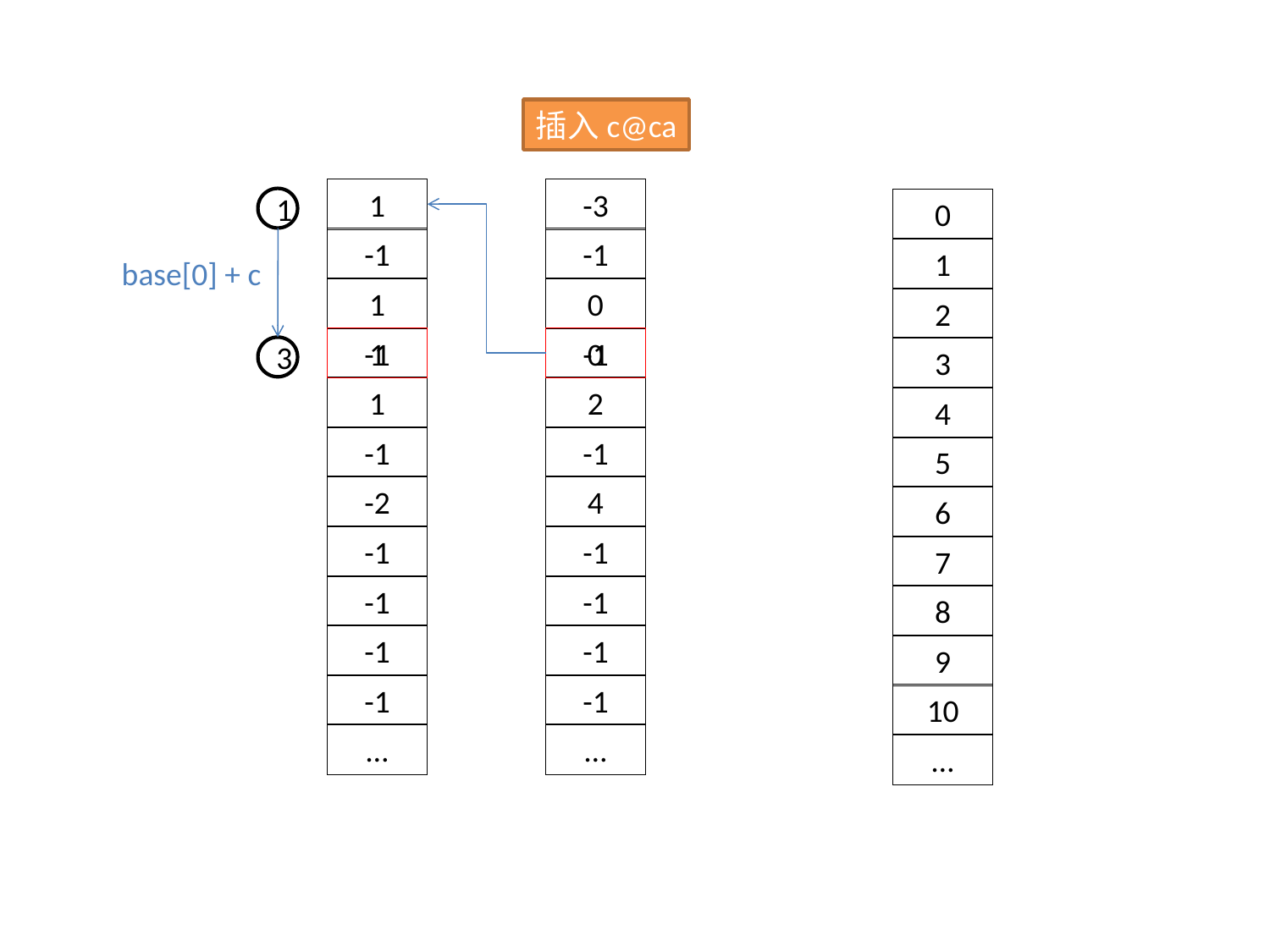

插入c@ca
1
-3
1
0
-1
-1
1
base[0] + c
1
0
2
-1
1
-1
0
3
3
1
2
4
-1
-1
5
-2
4
6
-1
-1
7
-1
-1
8
-1
-1
9
-1
-1
10
…
…
…